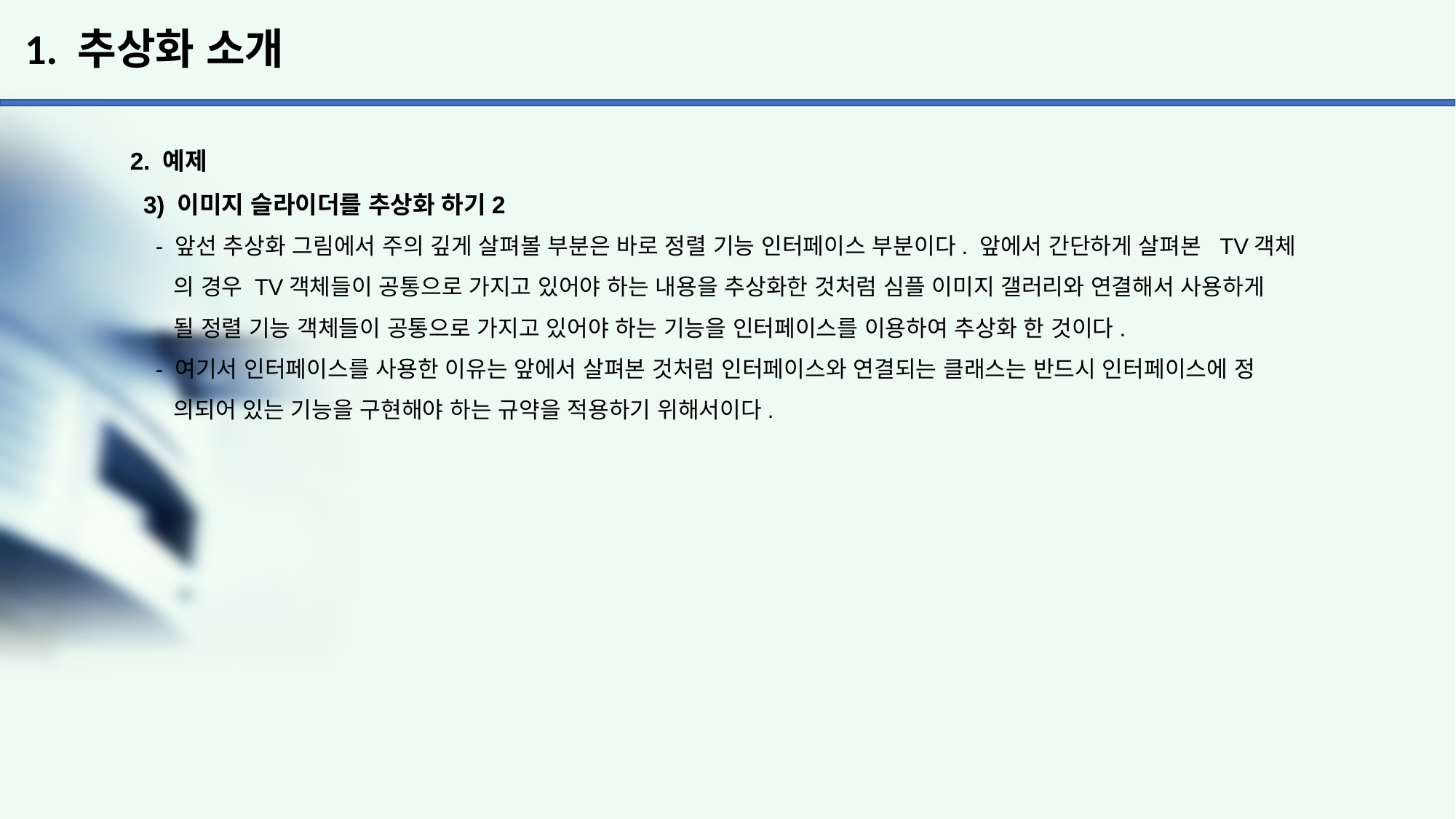

# 1. 추상화 소개
2. 예제
  3) 이미지 슬라이더를 추상화 하기2
    - 앞선 추상화 그림에서 주의 깊게 살펴볼 부분은 바로 정렬 기능 인터페이스 부분이다. 앞에서 간단하게 살펴본  TV객체
      의 경우 TV객체들이 공통으로 가지고 있어야 하는 내용을 추상화한 것처럼 심플 이미지 갤러리와 연결해서 사용하게
      될 정렬 기능 객체들이 공통으로 가지고 있어야 하는 기능을 인터페이스를 이용하여 추상화 한 것이다.
    - 여기서 인터페이스를 사용한 이유는 앞에서 살펴본 것처럼 인터페이스와 연결되는 클래스는 반드시 인터페이스에 정
      의되어 있는 기능을 구현해야 하는 규약을 적용하기 위해서이다.